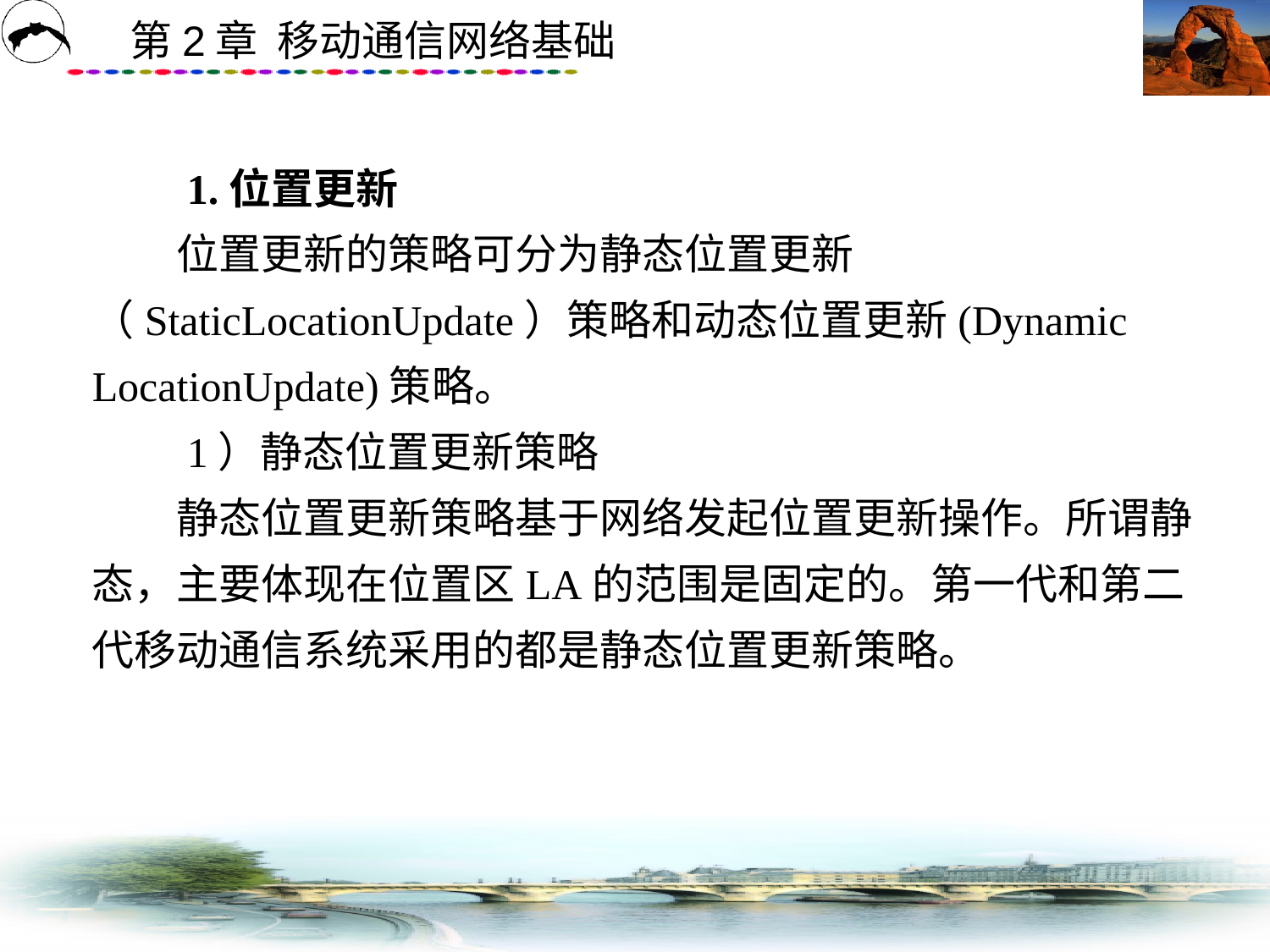

# 1.位置更新 　　位置更新的策略可分为静态位置更新（StaticLocationUpdate）策略和动态位置更新(Dynamic LocationUpdate)策略。 　　1）静态位置更新策略 　　静态位置更新策略基于网络发起位置更新操作。所谓静态，主要体现在位置区LA的范围是固定的。第一代和第二代移动通信系统采用的都是静态位置更新策略。